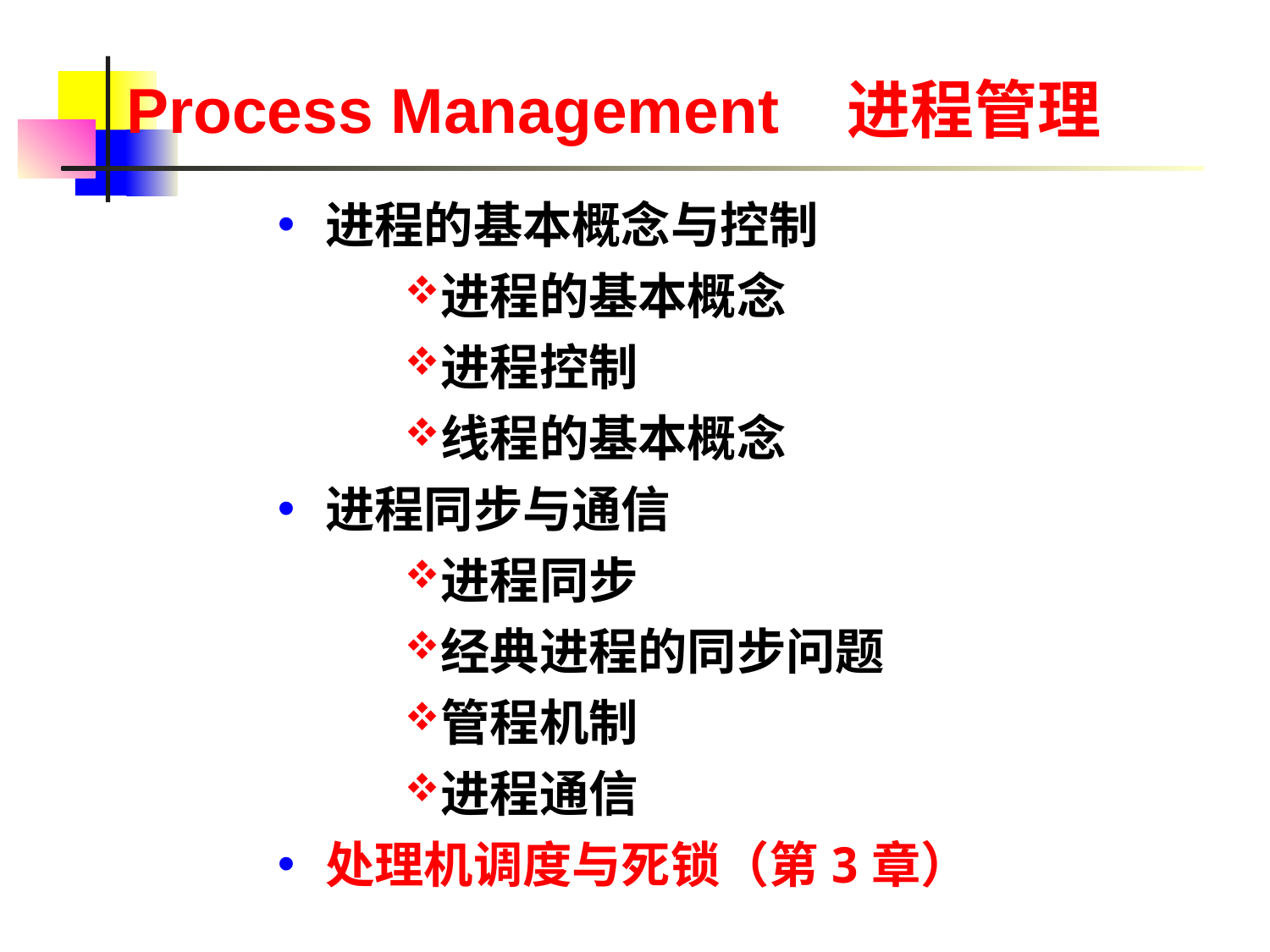

# Process Management   进程管理
进程的基本概念与控制
进程的基本概念
进程控制
线程的基本概念
进程同步与通信
进程同步
经典进程的同步问题
管程机制
进程通信
处理机调度与死锁（第3章）